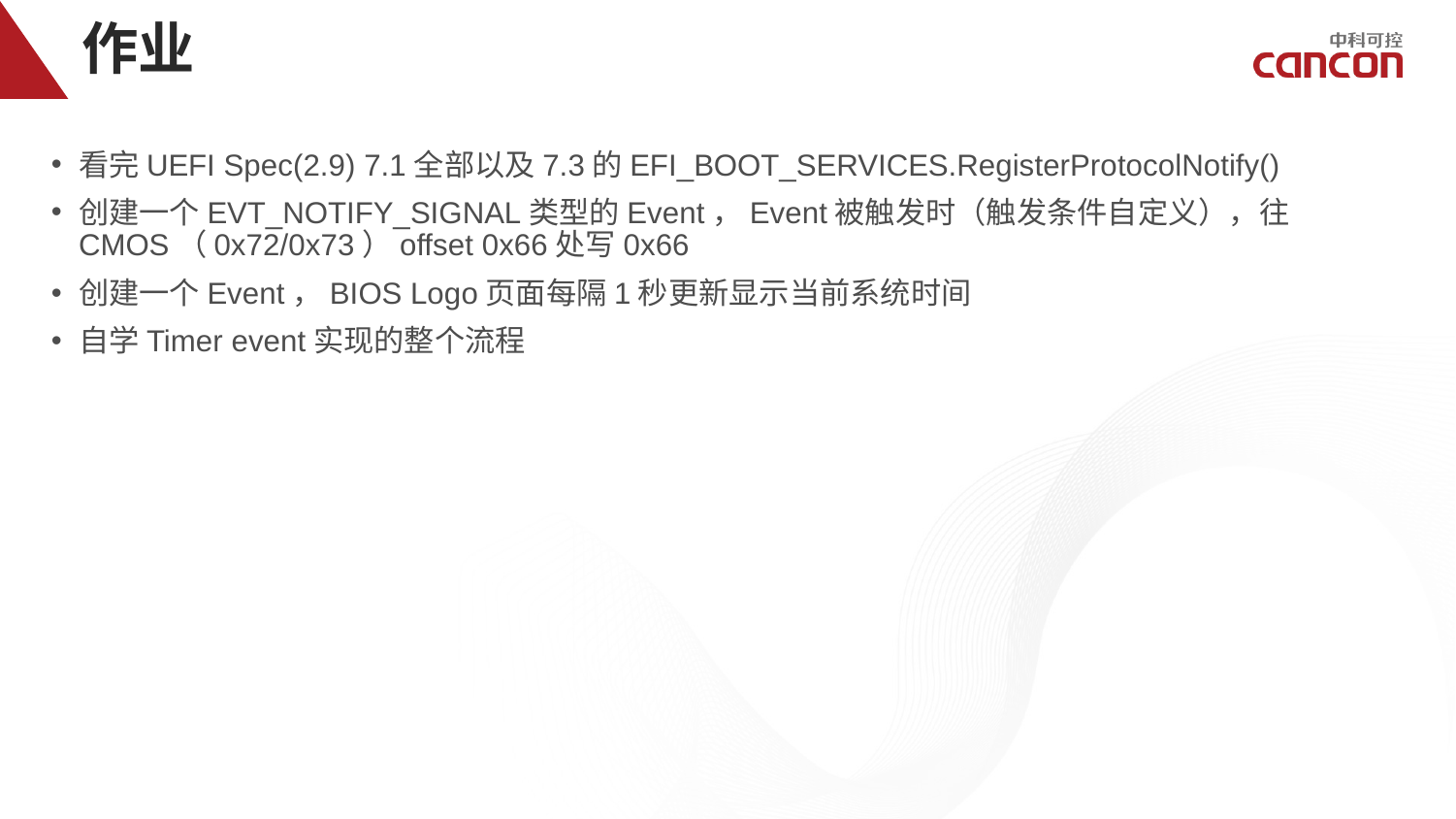

# 作业
看完UEFI Spec(2.9) 7.1全部以及7.3的EFI_BOOT_SERVICES.RegisterProtocolNotify()
创建一个EVT_NOTIFY_SIGNAL类型的Event，Event被触发时（触发条件自定义），往CMOS（0x72/0x73）offset 0x66处写0x66
创建一个Event，BIOS Logo页面每隔1秒更新显示当前系统时间
自学Timer event实现的整个流程